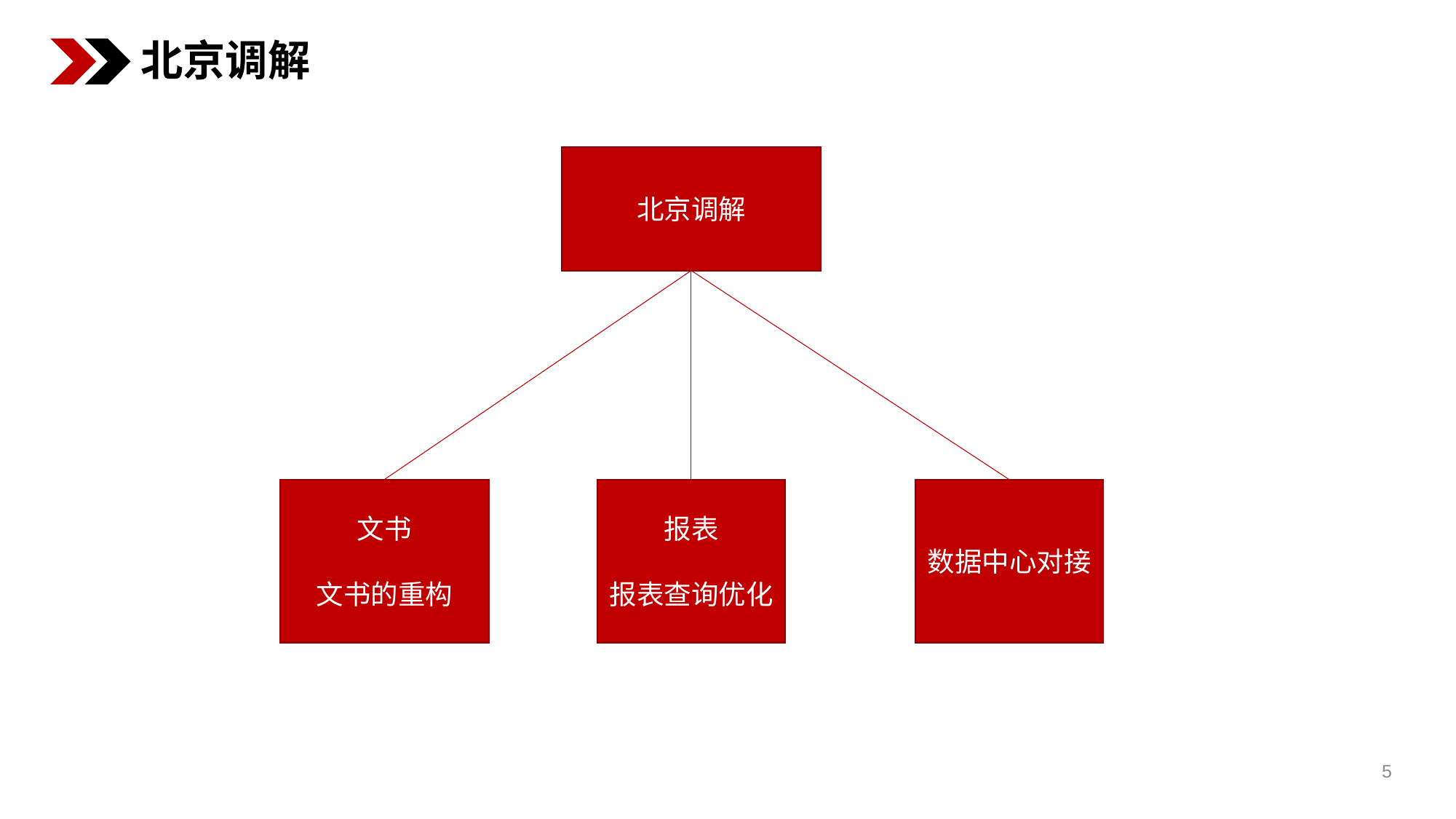

北京调解

北京调解
数据中心对接

文书
文书的重构
报表
报表查询优化
续约

5